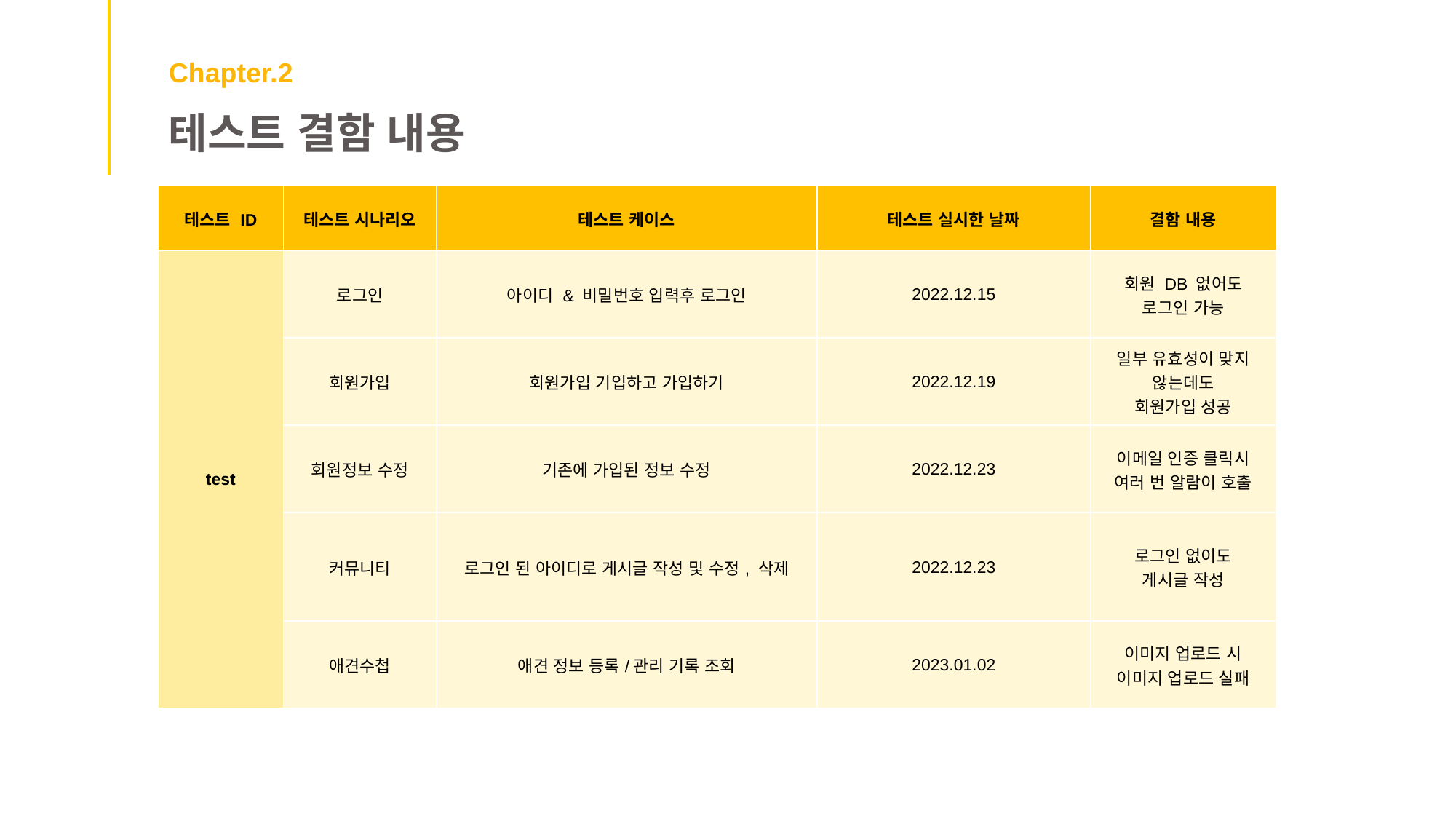

Chapter.2
테스트 결함 내용
| 테스트 ID | 테스트 시나리오 | 테스트 케이스 | 테스트 실시한 날짜 | 결함 내용 |
| --- | --- | --- | --- | --- |
| test | 로그인 | 아이디 & 비밀번호 입력후 로그인 | 2022.12.15 | 회원 DB 없어도 로그인 가능 |
|  | 회원가입 | 회원가입 기입하고 가입하기 | 2022.12.19 | 일부 유효성이 맞지 않는데도 회원가입 성공 |
|  | 회원정보 수정 | 기존에 가입된 정보 수정 | 2022.12.23 | 이메일 인증 클릭시 여러 번 알람이 호출 |
|  | 커뮤니티 | 로그인 된 아이디로 게시글 작성 및 수정, 삭제 | 2022.12.23 | 로그인 없이도 게시글 작성 |
|  | 애견수첩 | 애견 정보 등록/관리 기록 조회 | 2023.01.02 | 이미지 업로드 시 이미지 업로드 실패 |